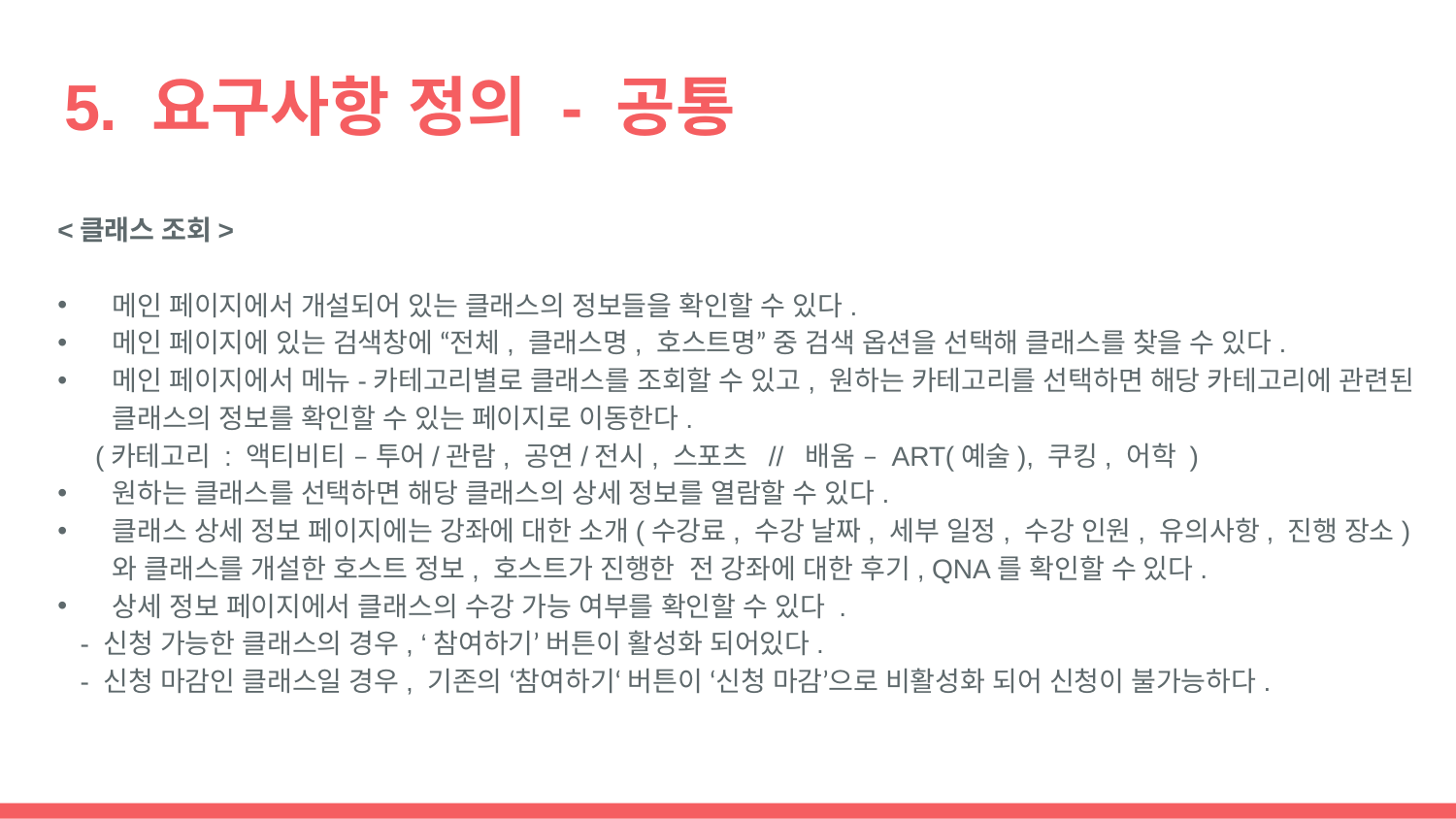

# 5. 요구사항 정의 - 공통
<클래스 조회>

메인 페이지에서 개설되어 있는 클래스의 정보들을 확인할 수 있다.
메인 페이지에 있는 검색창에 “전체, 클래스명, 호스트명” 중 검색 옵션을 선택해 클래스를 찾을 수 있다.
메인 페이지에서 메뉴-카테고리별로 클래스를 조회할 수 있고, 원하는 카테고리를 선택하면 해당 카테고리에 관련된 클래스의 정보를 확인할 수 있는 페이지로 이동한다.
     (카테고리 : 액티비티 – 투어/관람, 공연/전시, 스포츠  //  배움 – ART(예술), 쿠킹, 어학 )
원하는 클래스를 선택하면 해당 클래스의 상세 정보를 열람할 수 있다.
클래스 상세 정보 페이지에는 강좌에 대한 소개(수강료, 수강 날짜, 세부 일정, 수강 인원, 유의사항, 진행 장소)와 클래스를 개설한 호스트 정보, 호스트가 진행한  전 강좌에 대한 후기, QNA를 확인할 수 있다.
상세 정보 페이지에서 클래스의 수강 가능 여부를 확인할 수 있다 .
   - 신청 가능한 클래스의 경우, ‘참여하기’ 버튼이 활성화 되어있다.
   - 신청 마감인 클래스일 경우, 기존의 ‘참여하기‘ 버튼이 ‘신청 마감’으로 비활성화 되어 신청이 불가능하다.